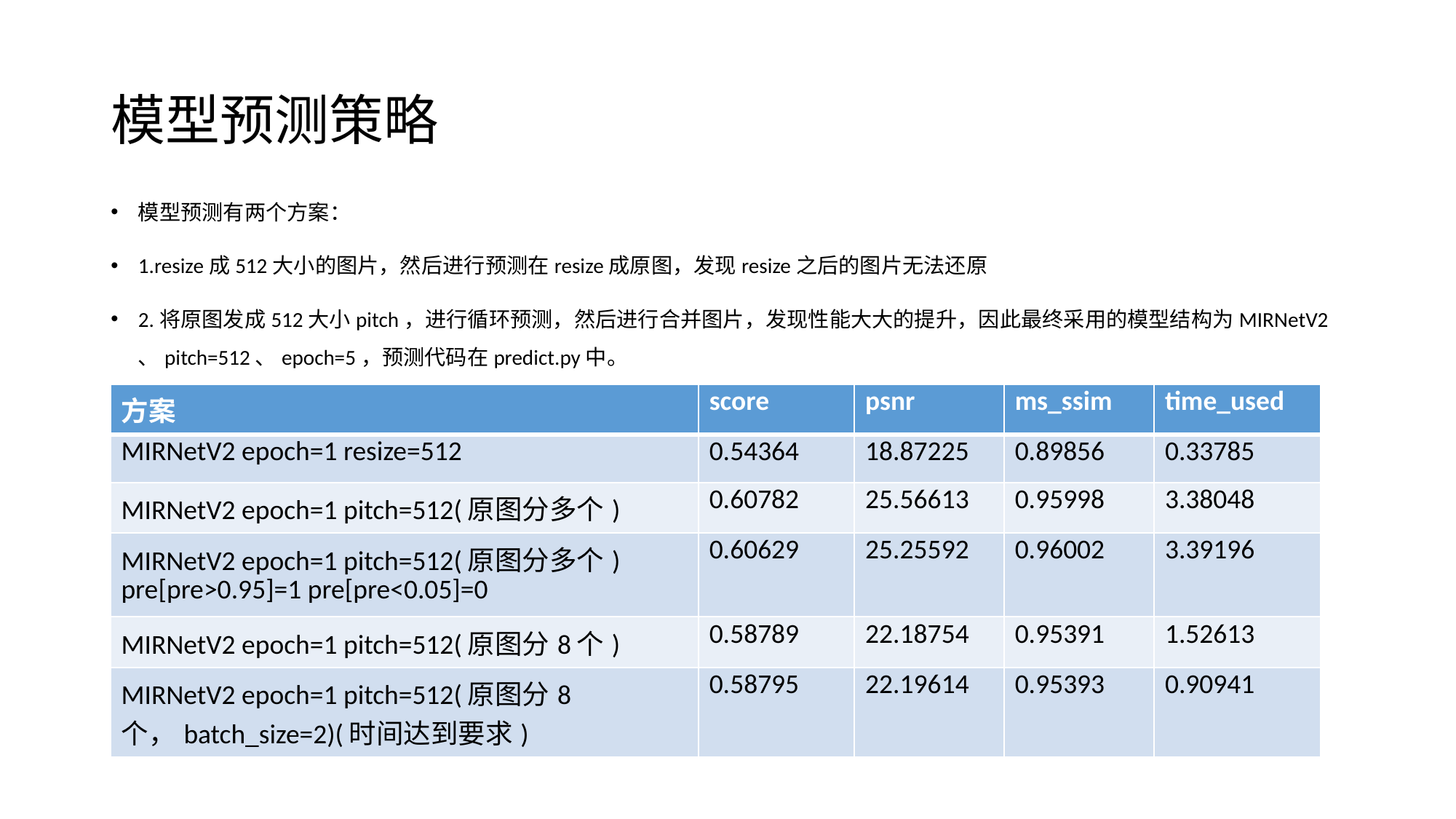

# 模型预测策略
模型预测有两个方案：
1.resize成512大小的图片，然后进行预测在resize成原图，发现resize之后的图片无法还原
2.将原图发成512大小pitch，进行循环预测，然后进行合并图片，发现性能大大的提升，因此最终采用的模型结构为MIRNetV2	、pitch=512、epoch=5，预测代码在predict.py中。
| 方案 | score | psnr | ms\_ssim | time\_used |
| --- | --- | --- | --- | --- |
| MIRNetV2 epoch=1 resize=512 | 0.54364 | 18.87225 | 0.89856 | 0.33785 |
| MIRNetV2 epoch=1 pitch=512(原图分多个) | 0.60782 | 25.56613 | 0.95998 | 3.38048 |
| MIRNetV2 epoch=1 pitch=512(原图分多个) pre[pre>0.95]=1 pre[pre<0.05]=0 | 0.60629 | 25.25592 | 0.96002 | 3.39196 |
| MIRNetV2 epoch=1 pitch=512(原图分8个) | 0.58789 | 22.18754 | 0.95391 | 1.52613 |
| MIRNetV2 epoch=1 pitch=512(原图分8个，batch\_size=2)(时间达到要求) | 0.58795 | 22.19614 | 0.95393 | 0.90941 |